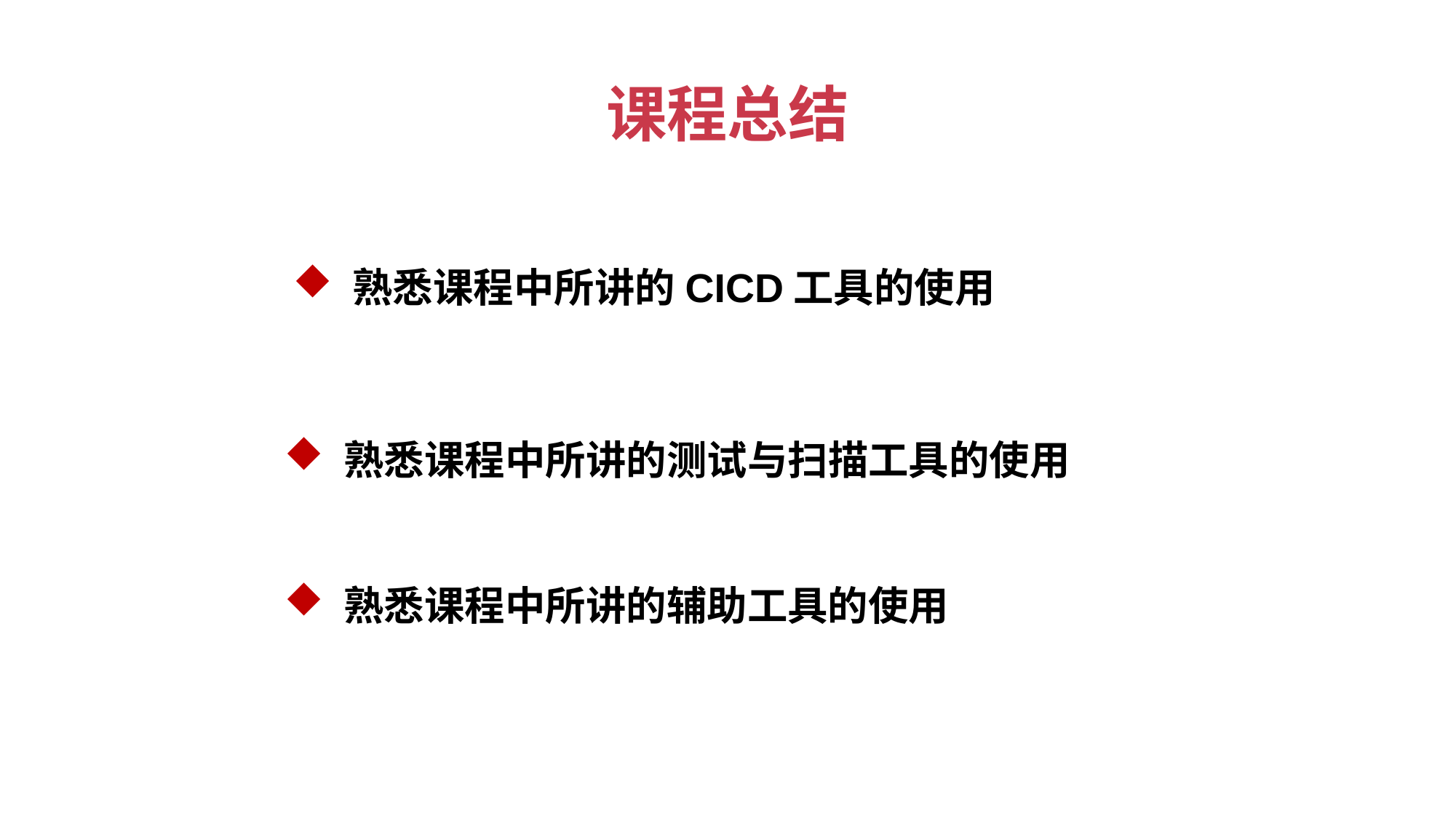

课程总结
 熟悉课程中所讲的CICD工具的使用
 熟悉课程中所讲的测试与扫描工具的使用
 熟悉课程中所讲的辅助工具的使用